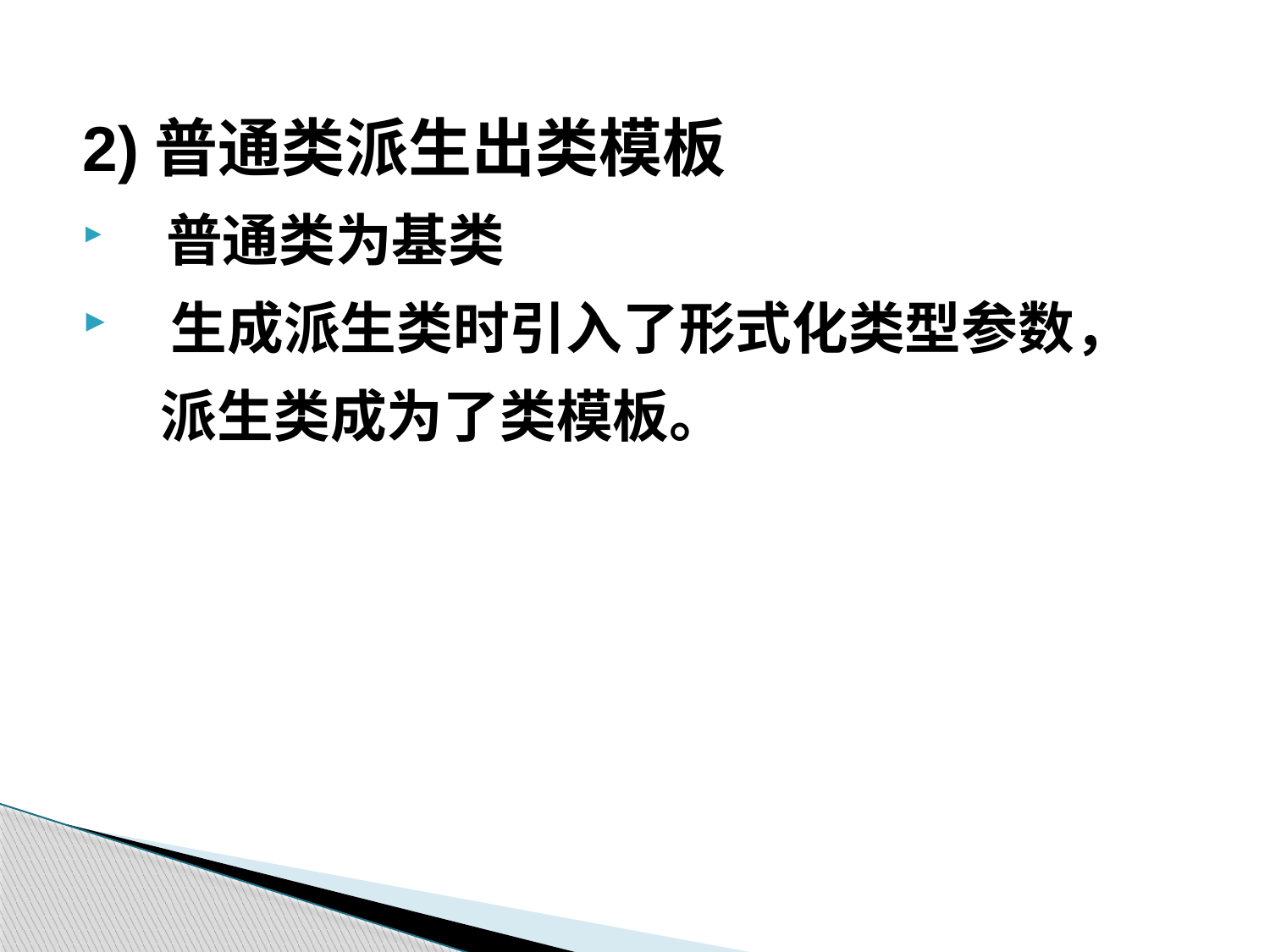

2)普通类派生出类模板
　普通类为基类
   生成派生类时引入了形式化类型参数，
     派生类成为了类模板。